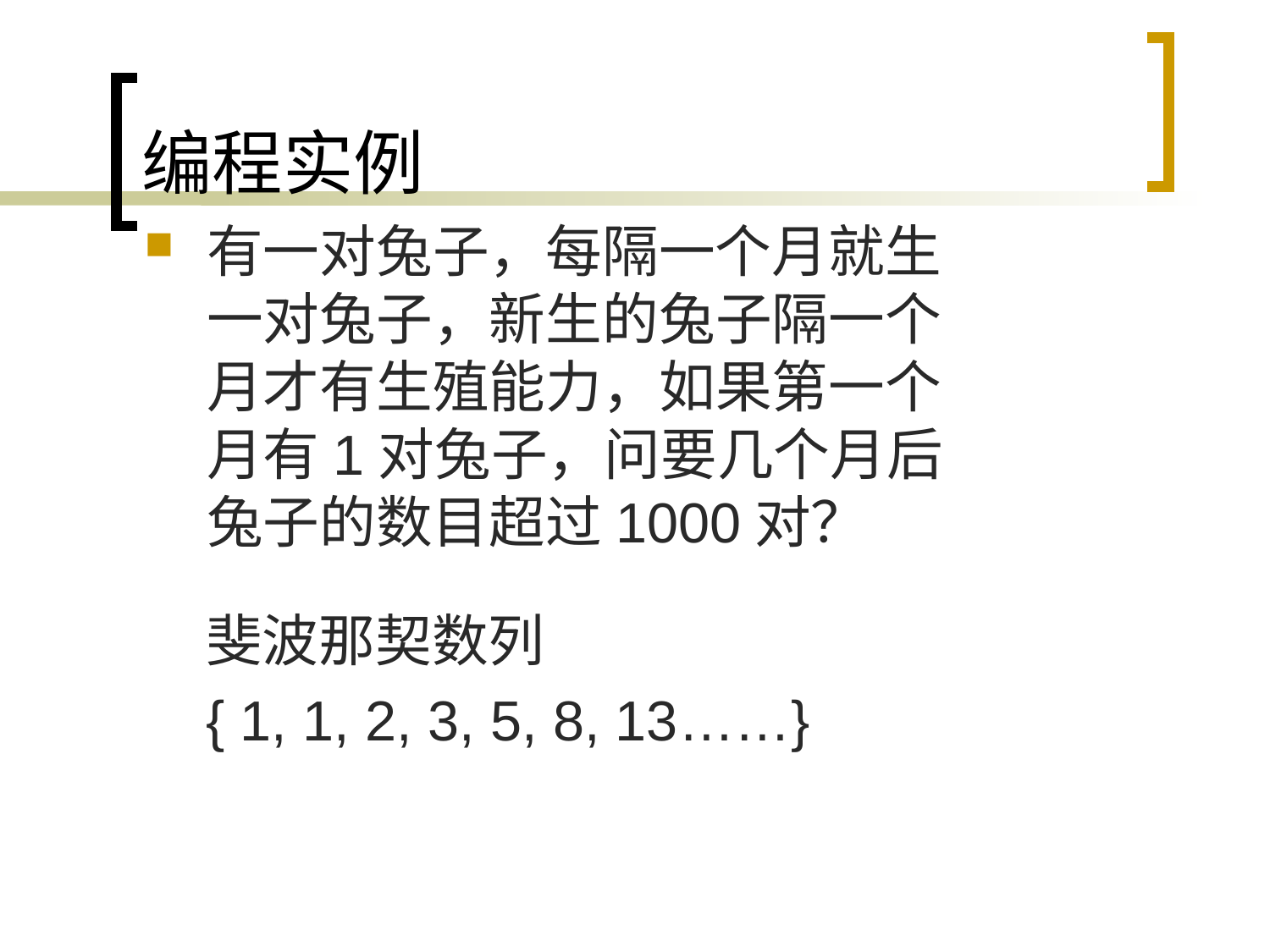

# 编程实例
有一对兔子，每隔一个月就生一对兔子，新生的兔子隔一个月才有生殖能力，如果第一个月有1对兔子，问要几个月后兔子的数目超过1000对？

斐波那契数列
{ 1, 1, 2, 3, 5, 8, 13……}